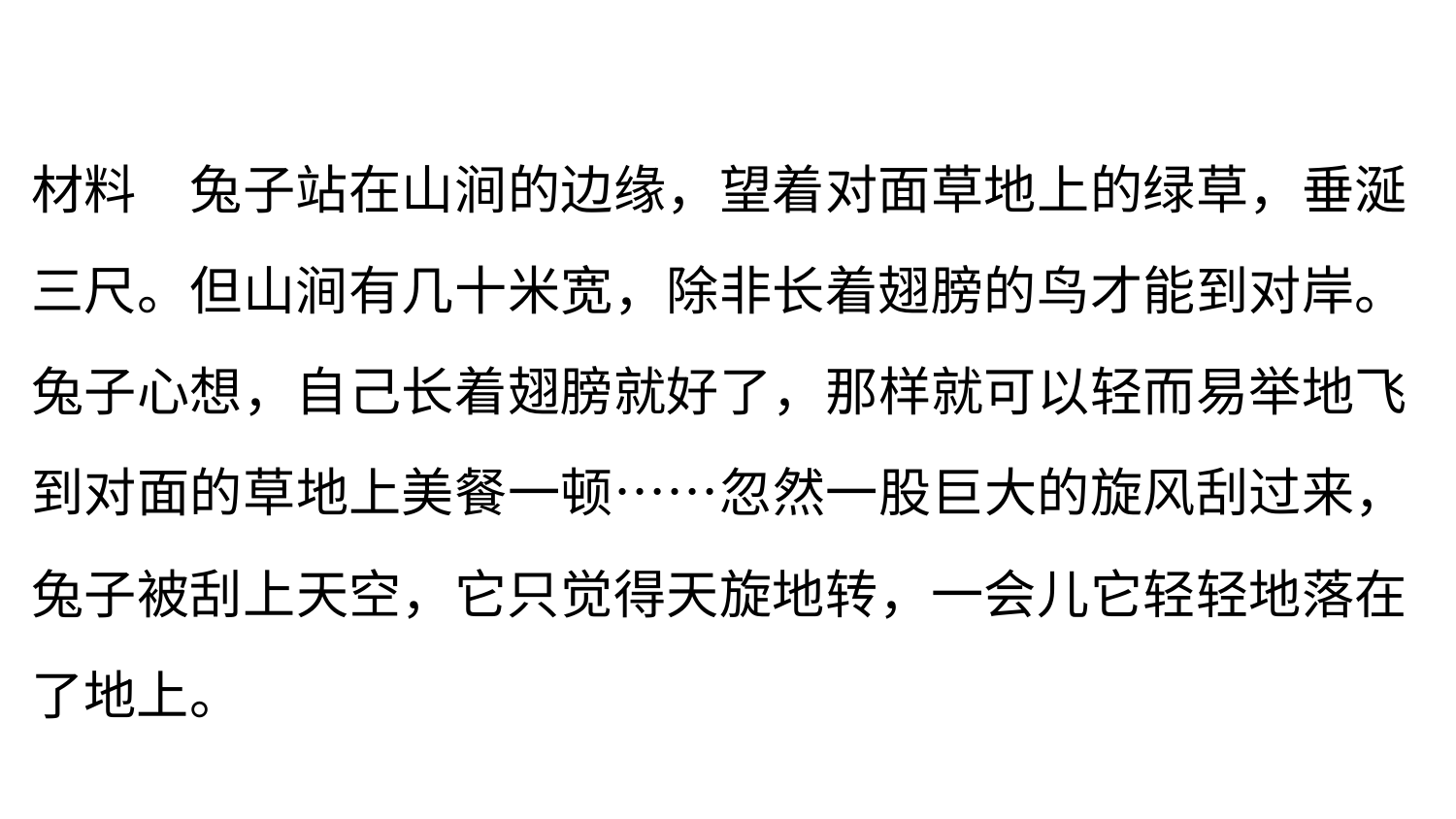

材料　兔子站在山涧的边缘，望着对面草地上的绿草，垂涎三尺。但山涧有几十米宽，除非长着翅膀的鸟才能到对岸。兔子心想，自己长着翅膀就好了，那样就可以轻而易举地飞到对面的草地上美餐一顿……忽然一股巨大的旋风刮过来，兔子被刮上天空，它只觉得天旋地转，一会儿它轻轻地落在了地上。